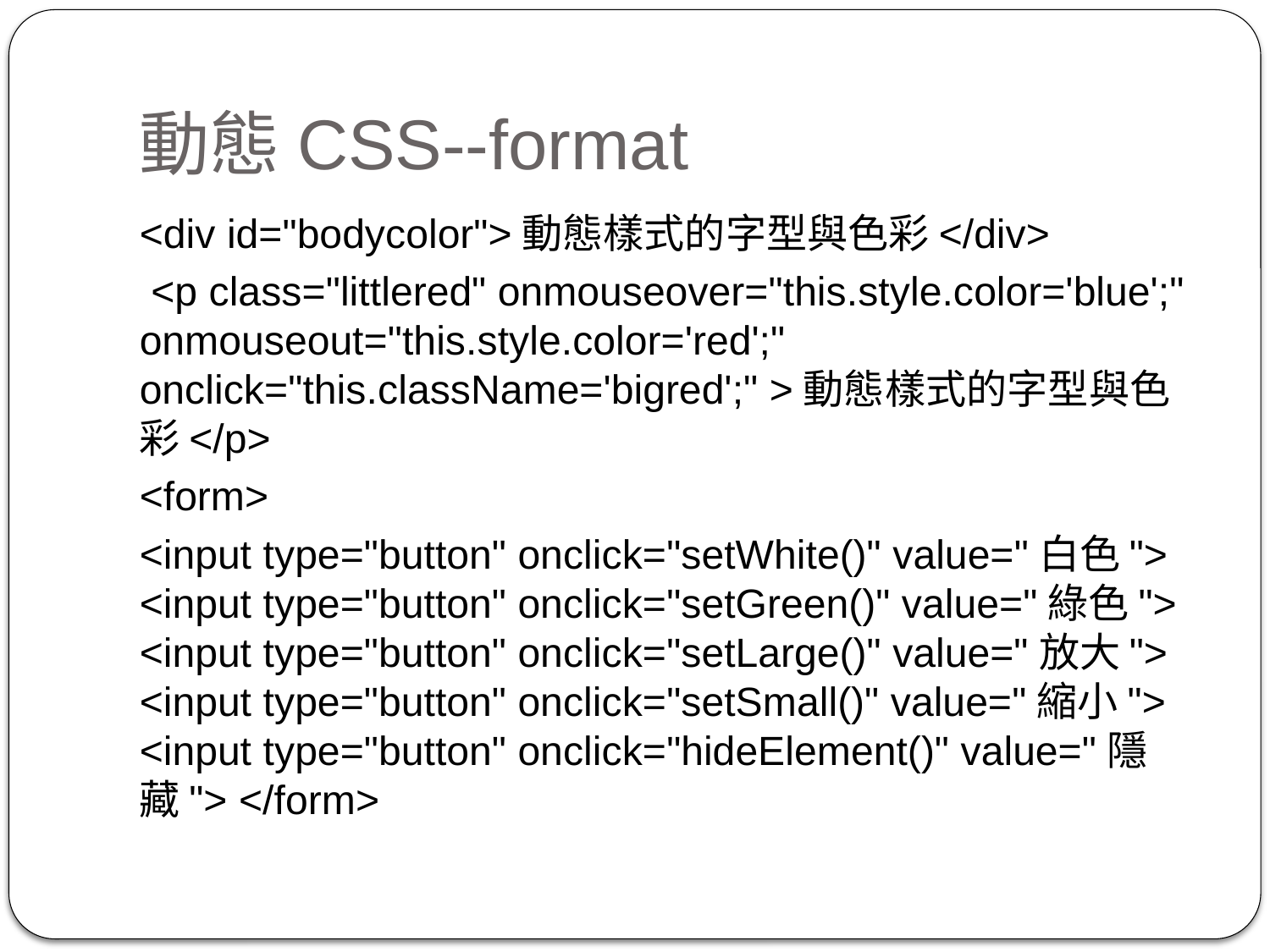

# 動態CSS--format
<div id="bodycolor">動態樣式的字型與色彩</div>
 <p class="littlered" onmouseover="this.style.color='blue';" onmouseout="this.style.color='red';" onclick="this.className='bigred';" >動態樣式的字型與色彩</p>
<form>
<input type="button" onclick="setWhite()" value="白色"> <input type="button" onclick="setGreen()" value="綠色"> <input type="button" onclick="setLarge()" value="放大"> <input type="button" onclick="setSmall()" value="縮小"> <input type="button" onclick="hideElement()" value="隱藏"> </form>